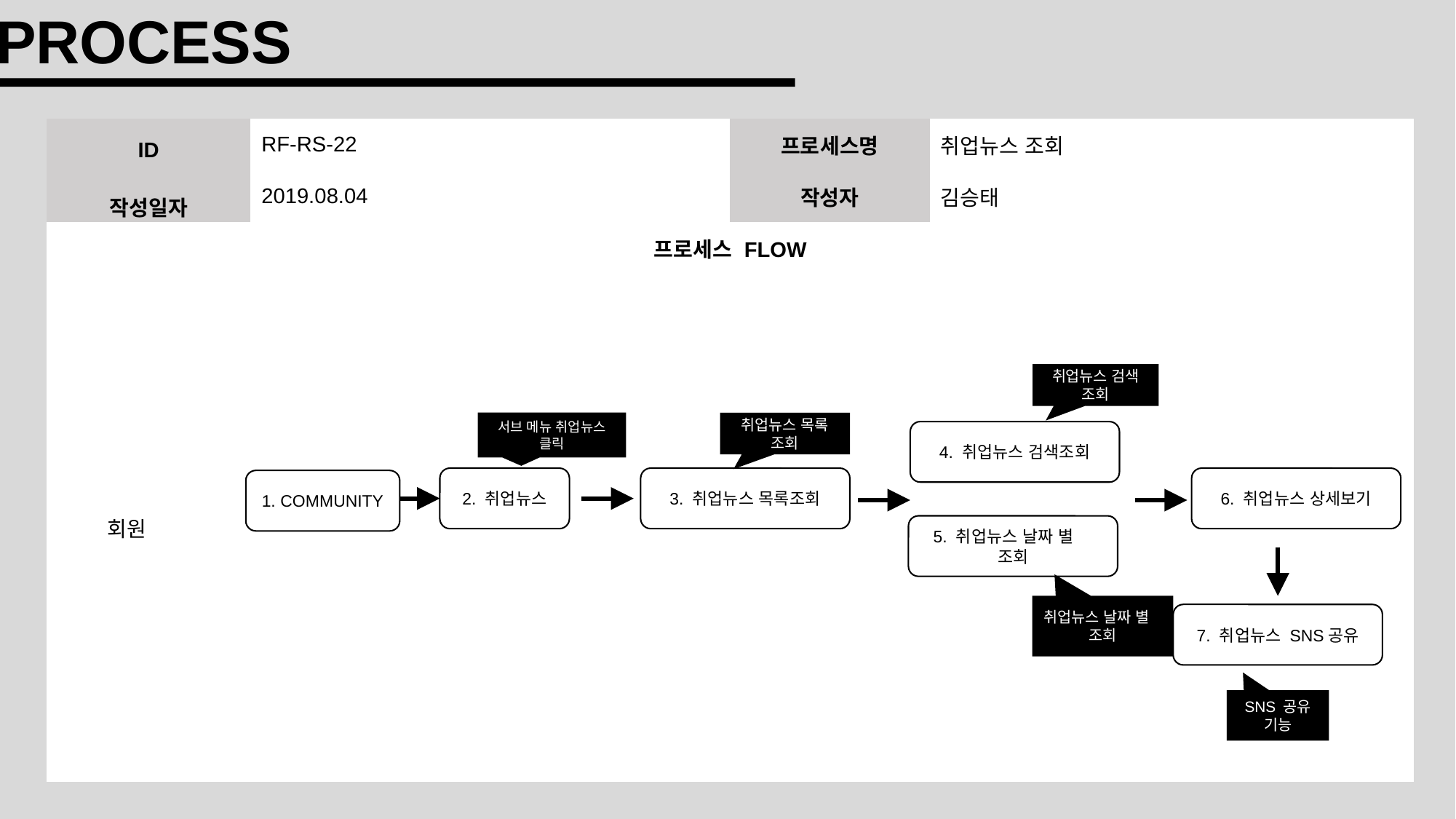

PROCESS

| ID |  | RF-RS-22 | 프로세스명 | 취업뉴스 조회 |
| --- | --- | --- | --- | --- |
| 작성일자 |  | 2019.08.04 | 작성자 | 김승태 |
| 프로세스 FLOW |  |  |  |  |
| 회원 |  |  |  |  |
취업뉴스 검색 조회
서브 메뉴 취업뉴스 클릭
취업뉴스 목록 조회
4. 취업뉴스 검색조회
2. 취업뉴스
3. 취업뉴스 목록조회
6. 취업뉴스 상세보기
1. COMMUNITY
5. 취업뉴스 날짜 별     조회
취업뉴스 날짜 별    조회
7. 취업뉴스 SNS공유
SNS 공유 기능